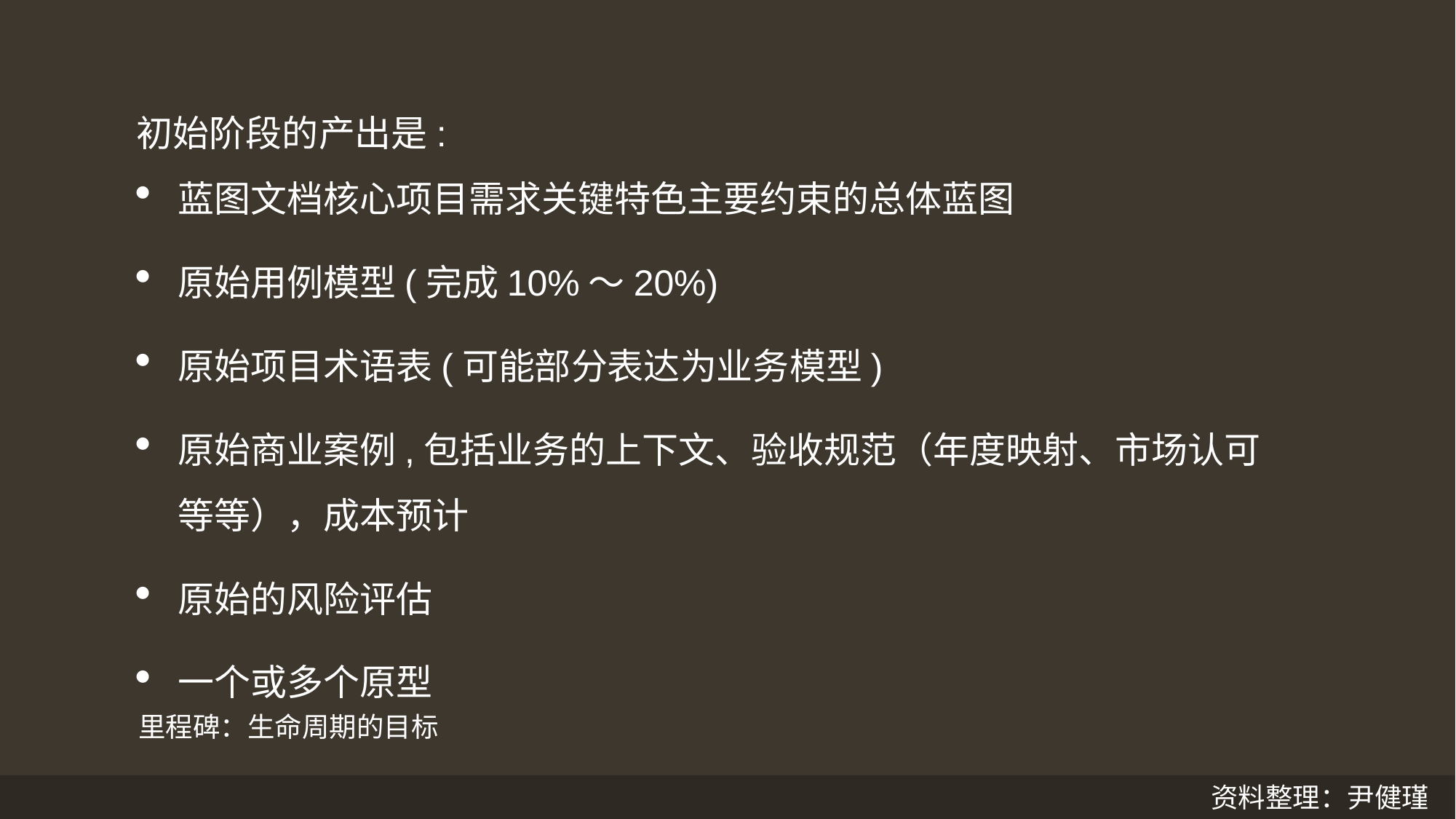

初始阶段的产出是:
蓝图文档核心项目需求关键特色主要约束的总体蓝图
原始用例模型(完成10%～20%)
原始项目术语表(可能部分表达为业务模型)
原始商业案例,包括业务的上下文、验收规范（年度映射、市场认可等等），成本预计
原始的风险评估
一个或多个原型
里程碑：生命周期的目标
资料整理：尹健瑾